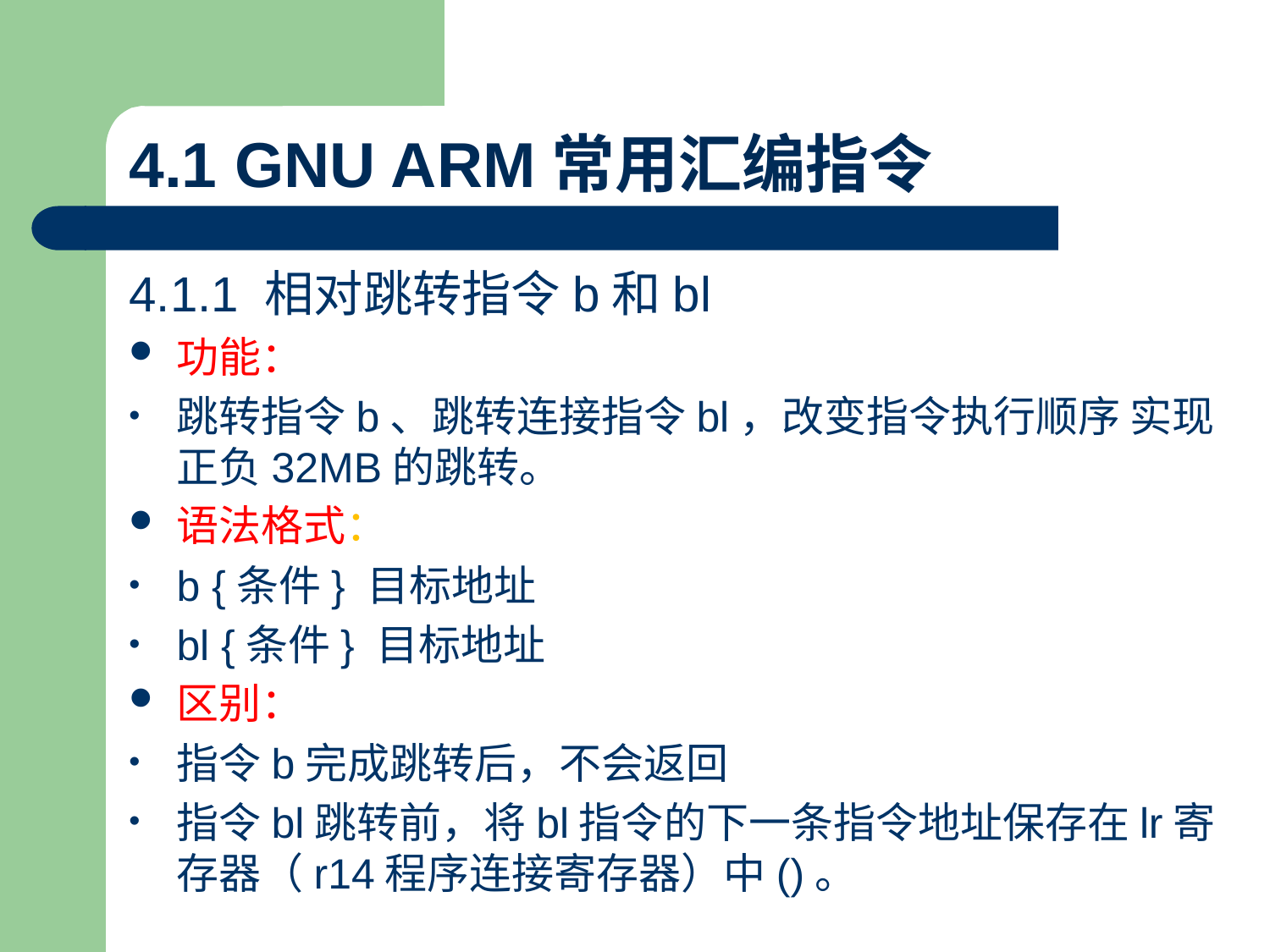

# 4.1 GNU ARM常用汇编指令
4.1.1 相对跳转指令b和bl
功能：
跳转指令b、跳转连接指令bl，改变指令执行顺序 实现正负32MB的跳转。
语法格式：
b {条件} 目标地址
bl {条件} 目标地址
区别：
指令b完成跳转后，不会返回
指令bl跳转前，将bl指令的下一条指令地址保存在lr寄存器（r14程序连接寄存器）中()。